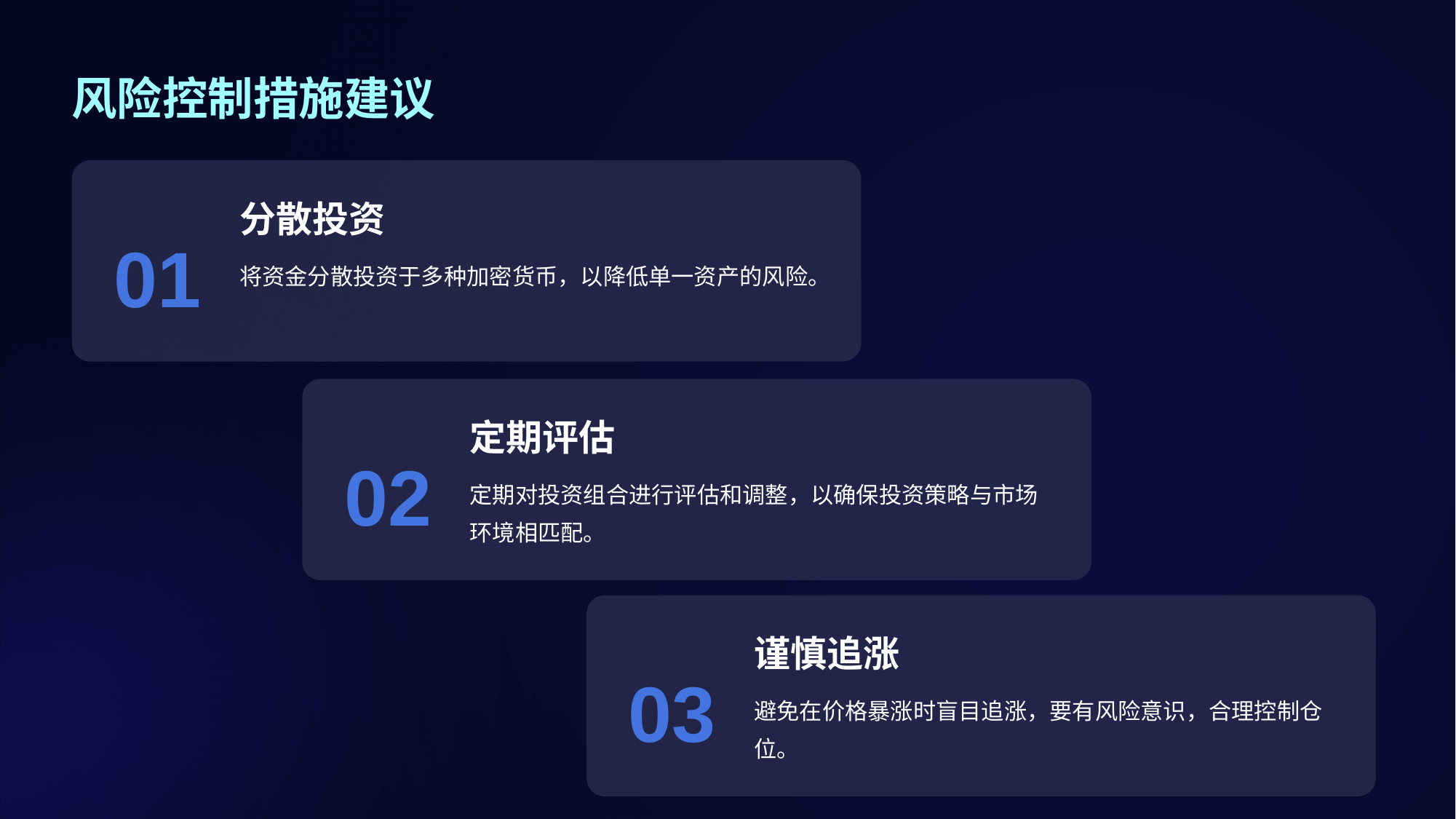

风险控制措施建议

分散投资
01
将资金分散投资于多种加密货币，以降低单一资产的风险。

定期评估
02
定期对投资组合进行评估和调整，以确保投资策略与市场环境相匹配。

谨慎追涨
03
避免在价格暴涨时盲目追涨，要有风险意识，合理控制仓位。